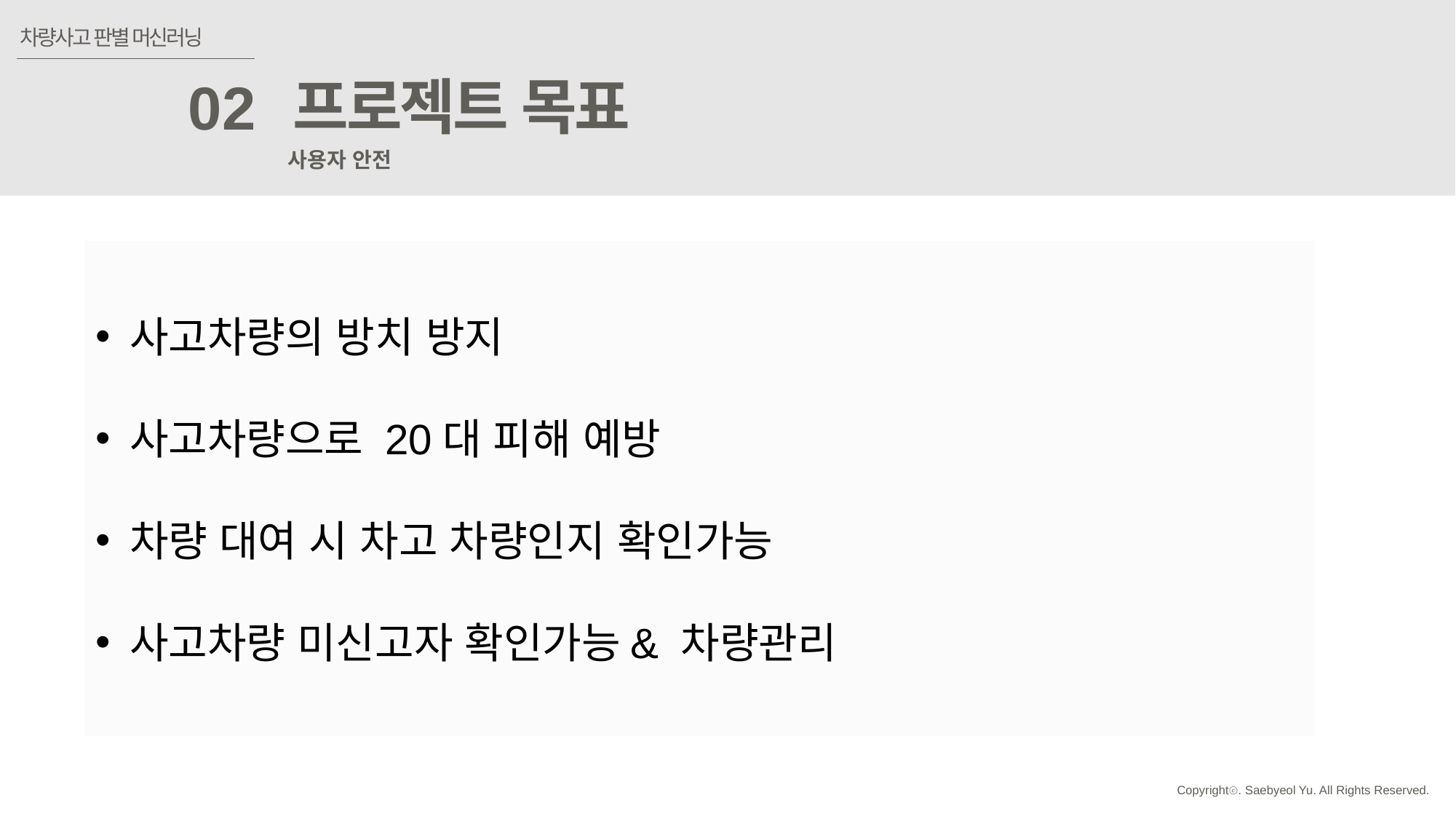

차량사고 판별 머신러닝
프로젝트 목표
02
사용자 안전
사고차량의 방치 방지

사고차량으로 20대 피해 예방

차량 대여 시 차고 차량인지 확인가능

사고차량 미신고자 확인가능& 차량관리